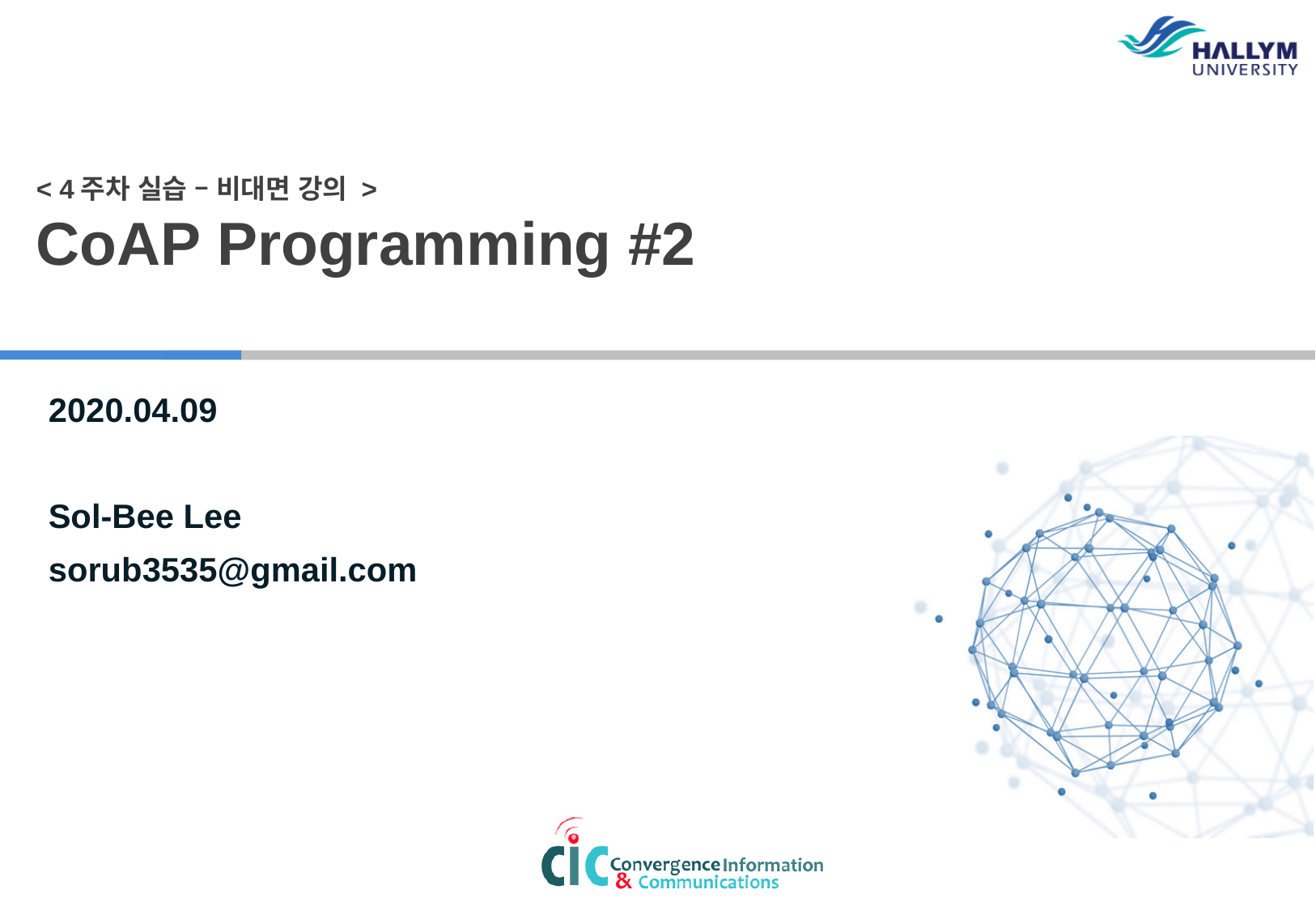

< 4주차 실습 – 비대면 강의 >
CoAP Programming #2
2020.04.09

Sol-Bee Lee
sorub3535@gmail.com